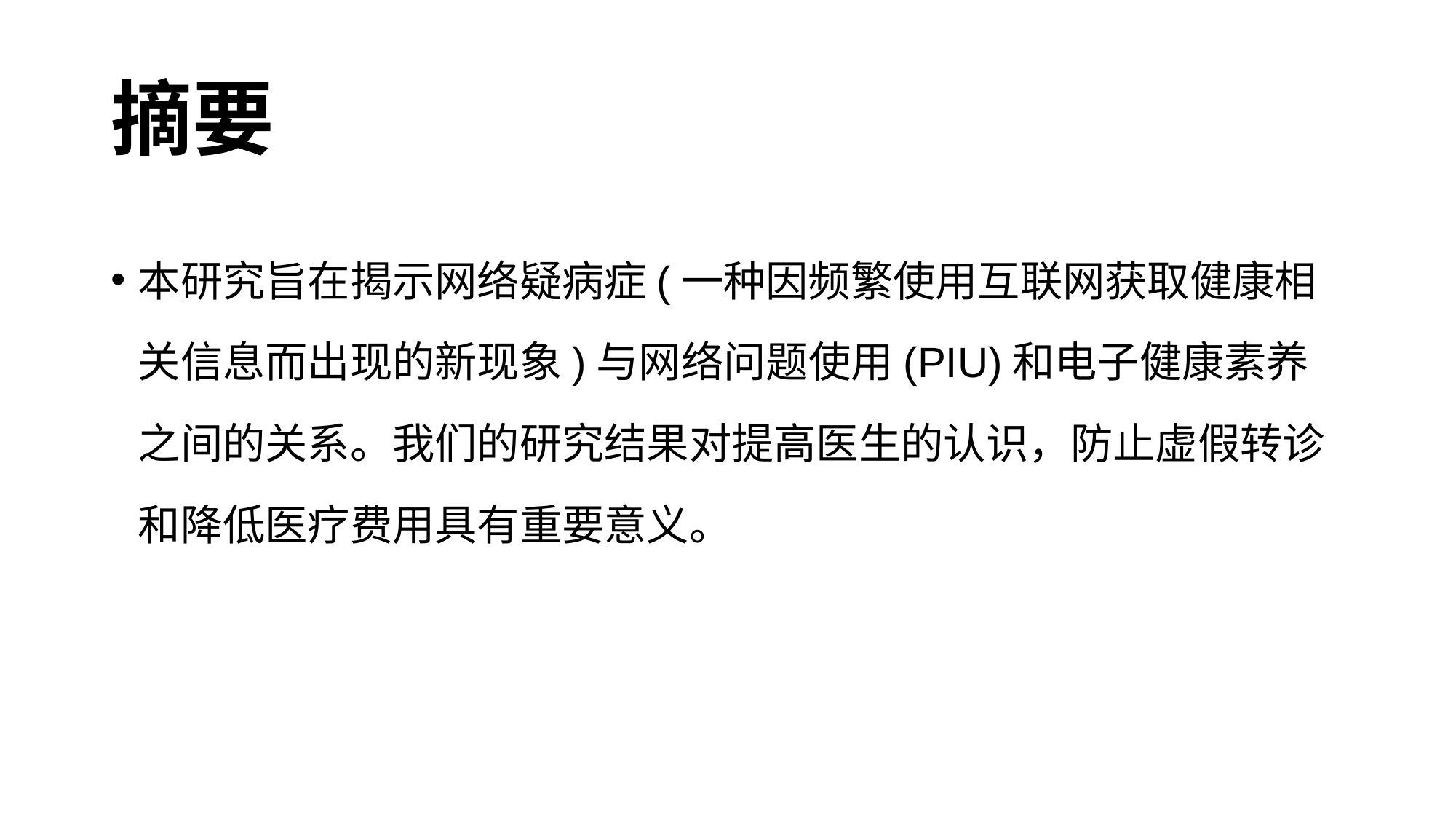

# 摘要
本研究旨在揭示网络疑病症(一种因频繁使用互联网获取健康相关信息而出现的新现象)与网络问题使用(PIU)和电子健康素养之间的关系。我们的研究结果对提高医生的认识，防止虚假转诊和降低医疗费用具有重要意义。